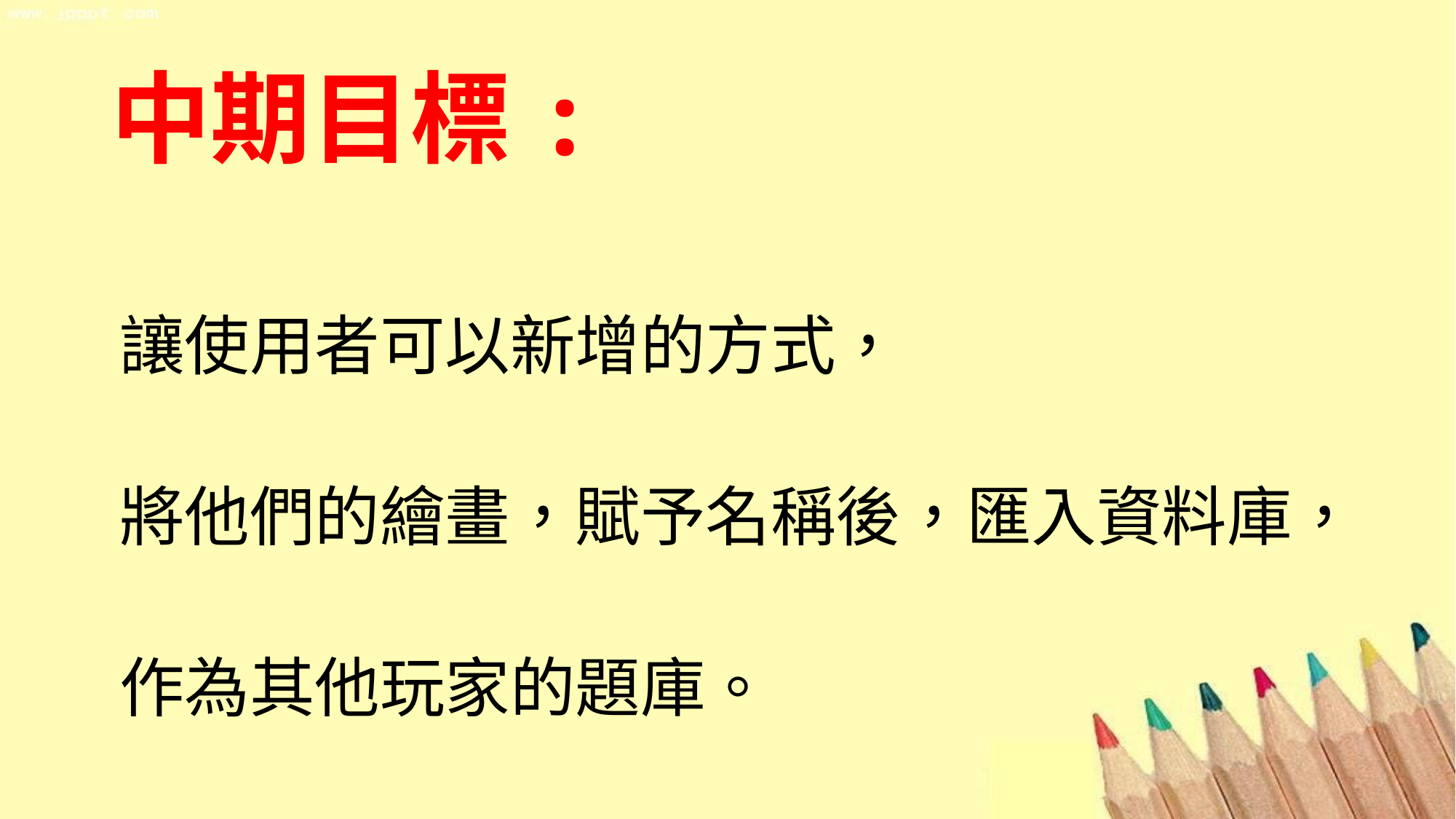

# 中期目標:

讓使用者可以新增的方式，

將他們的繪畫，賦予名稱後，匯入資料庫，

作為其他玩家的題庫。